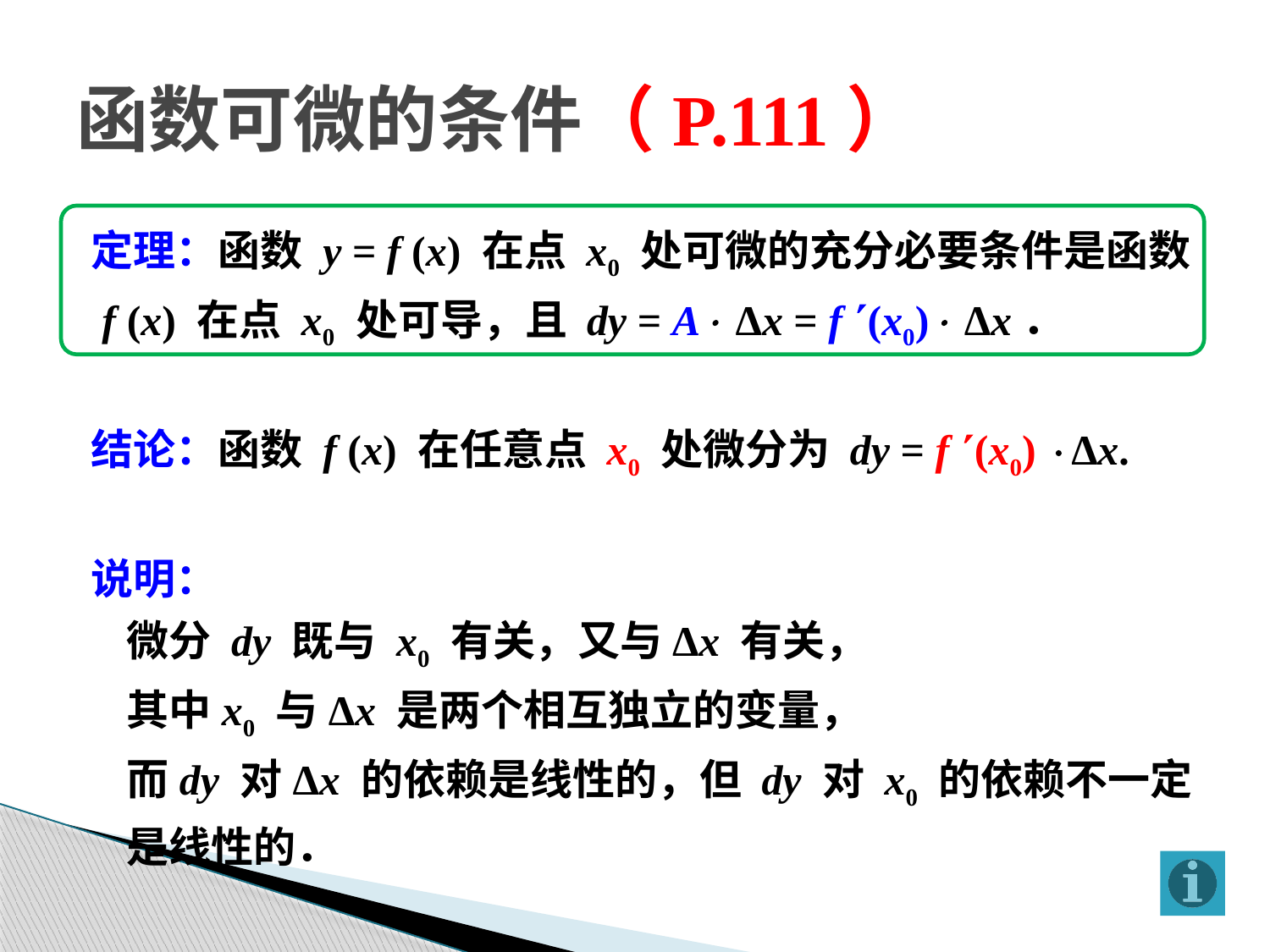

# 函数可微的条件（P.111）

定理：函数 y = f (x) 在点 x0 处可微的充分必要条件是函数
 f (x) 在点 x0 处可导，且 dy = A⋅ Δx = f ′(x0)⋅ Δx．

结论：函数 f (x) 在任意点 x0 处微分为 dy = f ′(x0) ⋅Δx.

说明：
	微分 dy 既与 x0 有关，又与Δx 有关，
	其中x0 与Δx 是两个相互独立的变量，
	而dy 对Δx 的依赖是线性的，但 dy 对 x0 的依赖不一定是线性的．